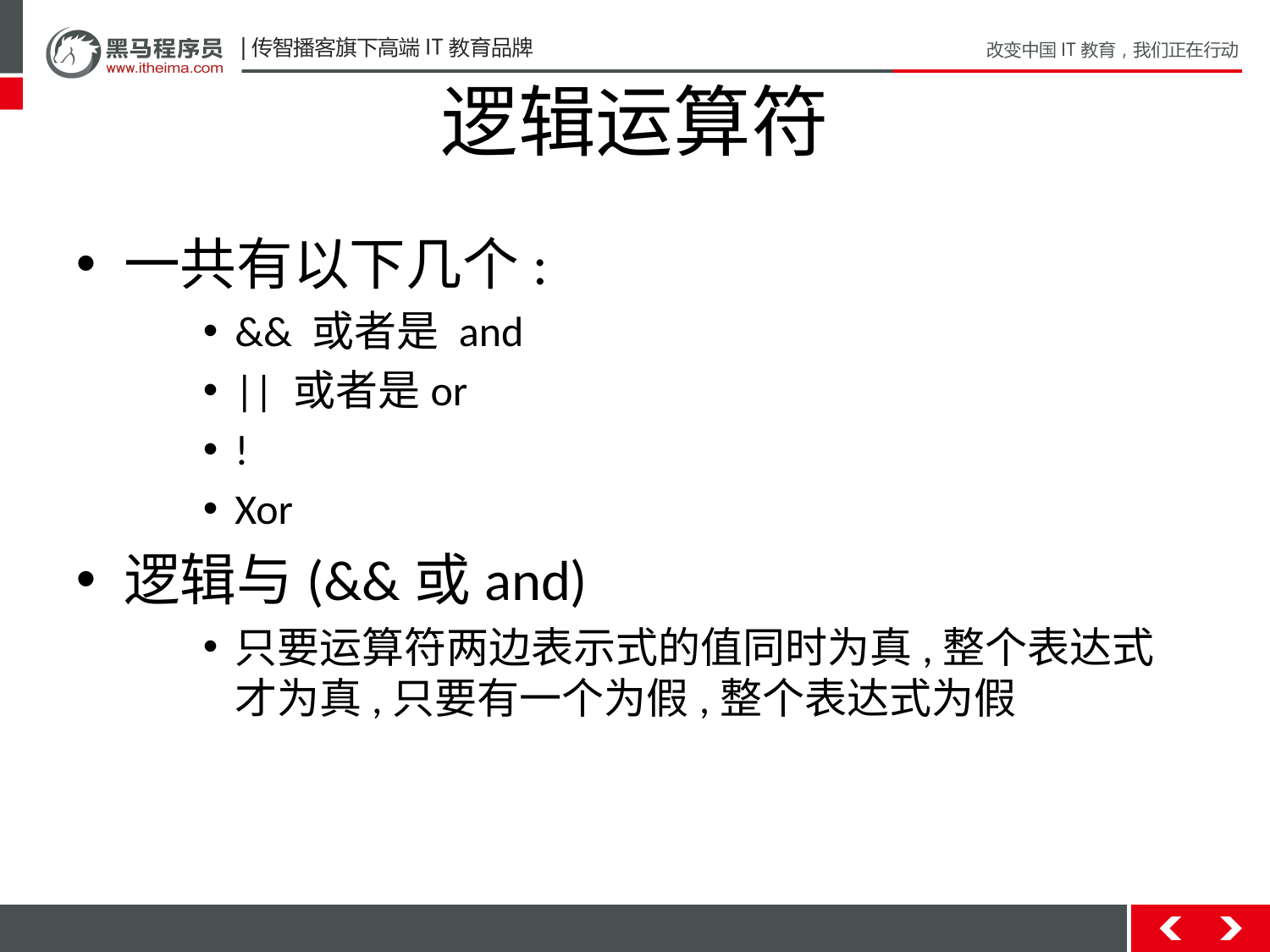

# 逻辑运算符
一共有以下几个:
&& 或者是 and
|| 或者是or
!
Xor
逻辑与(&&或and)
只要运算符两边表示式的值同时为真,整个表达式才为真,只要有一个为假,整个表达式为假